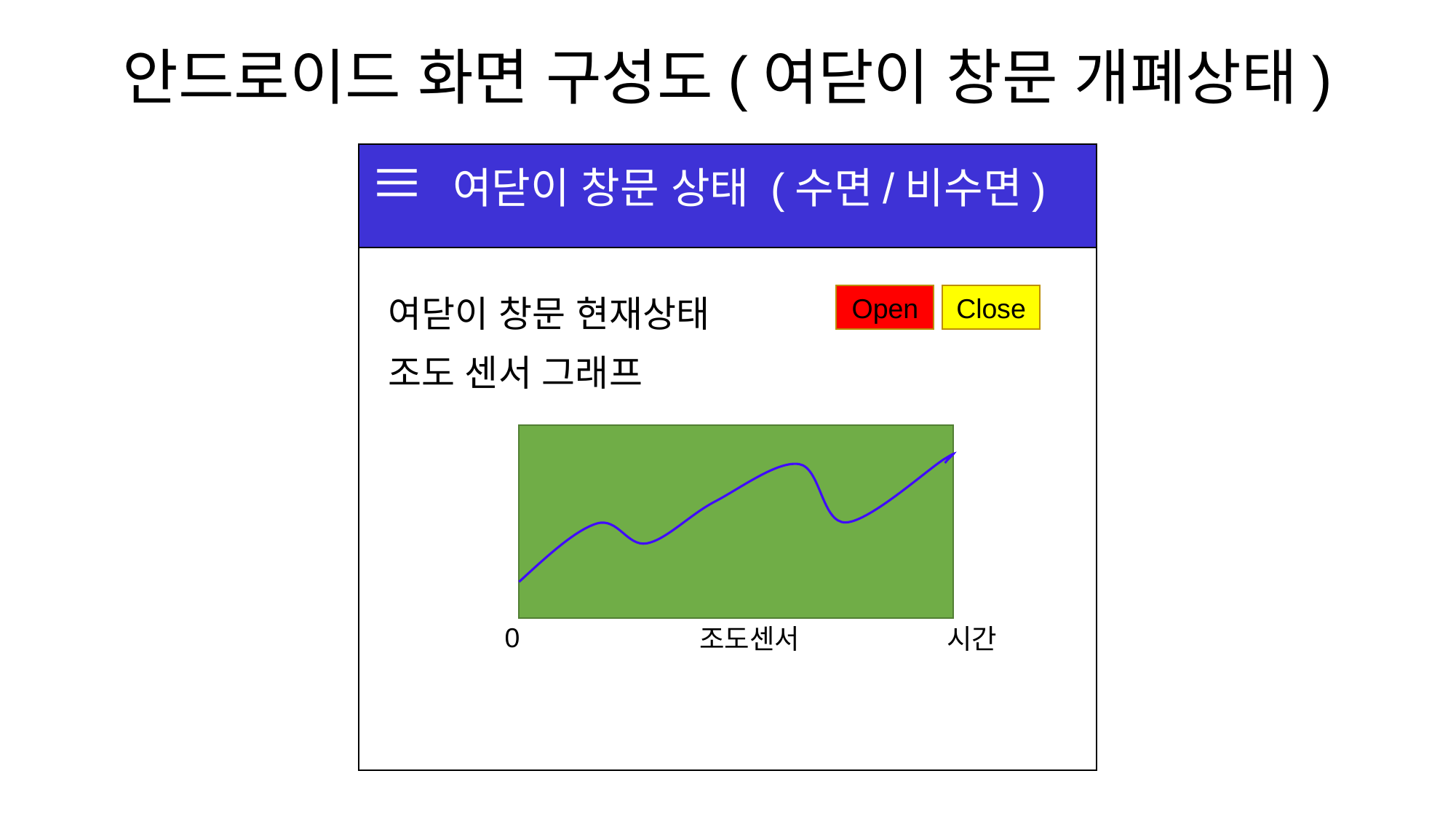

안드로이드 화면 구성도(여닫이 창문 개폐상태)
≡ 여닫이 창문 상태 (수면/비수면)

여닫이 창문 현재상태
Open
Close
조도 센서 그래프

0
시간
조도센서